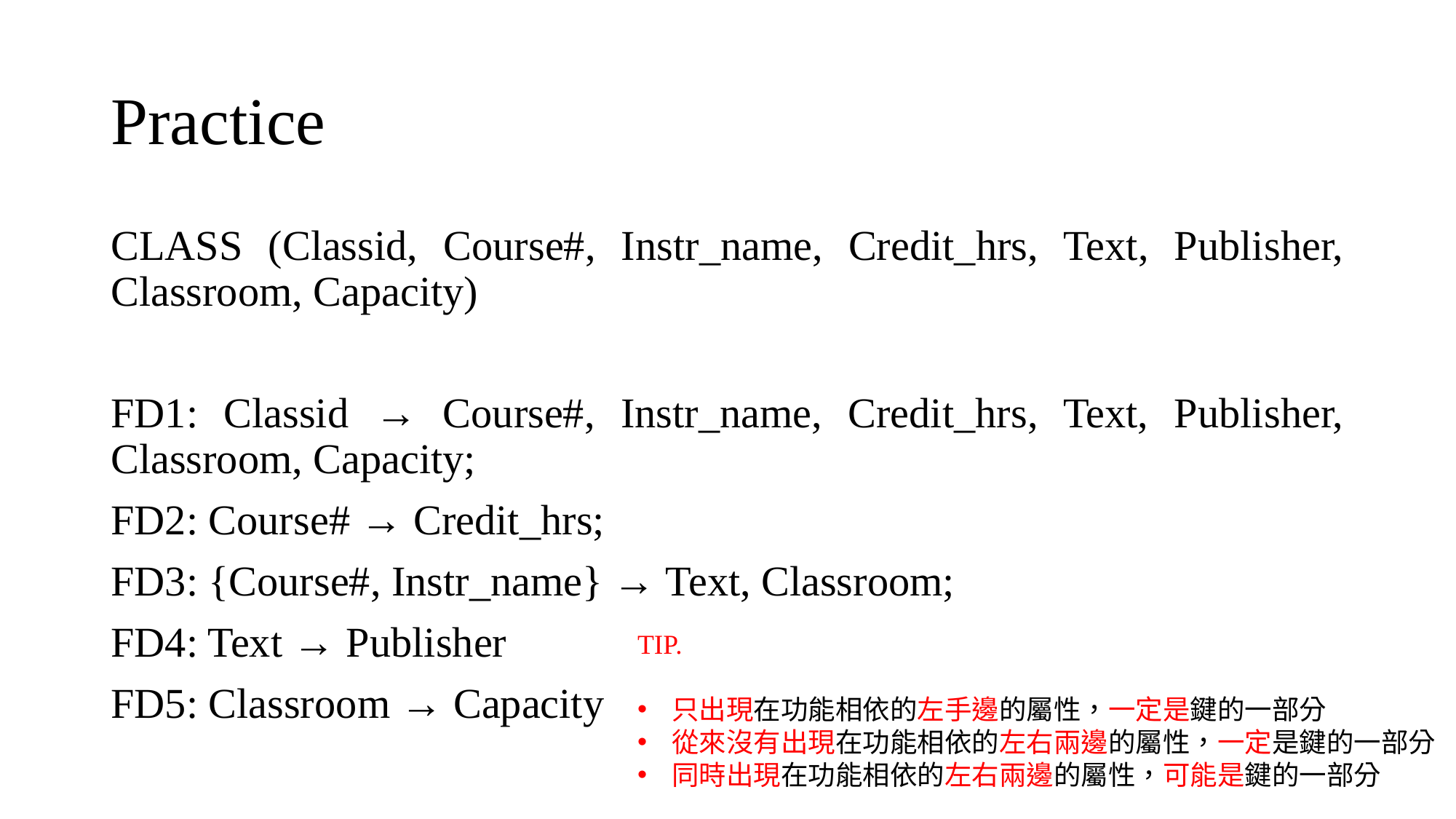

# Practice
CLASS (Classid, Course#, Instr_name, Credit_hrs, Text, Publisher, Classroom, Capacity)

FD1: Classid → Course#, Instr_name, Credit_hrs, Text, Publisher, Classroom, Capacity;
FD2: Course# → Credit_hrs;
FD3: {Course#, Instr_name} → Text, Classroom;
FD4: Text → Publisher
FD5: Classroom → Capacity
TIP.

只出現在功能相依的左手邊的屬性，一定是鍵的一部分
從來沒有出現在功能相依的左右兩邊的屬性，一定是鍵的一部分
同時出現在功能相依的左右兩邊的屬性，可能是鍵的一部分